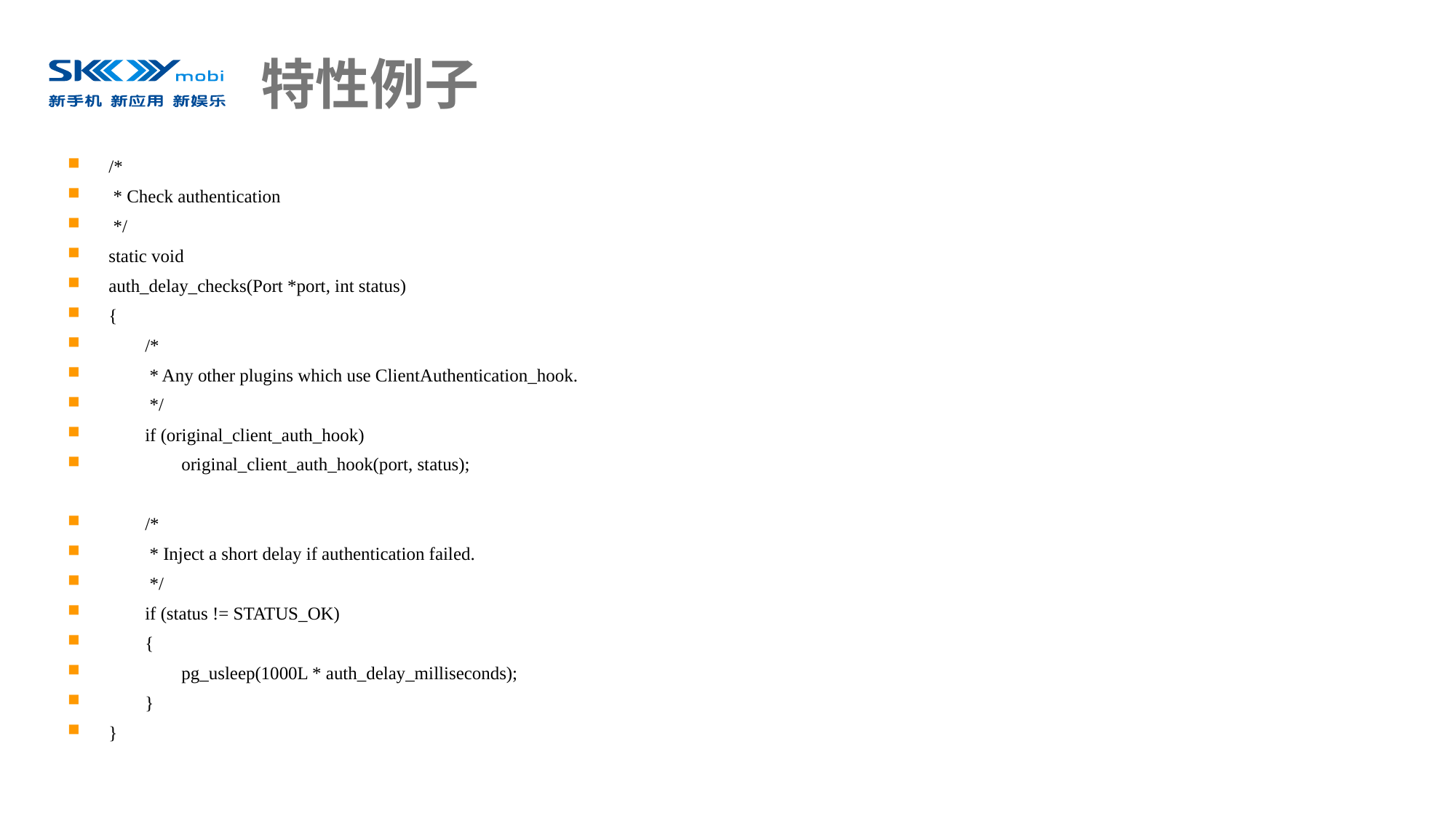

# 特性例子
/*
 * Check authentication
 */
static void
auth_delay_checks(Port *port, int status)
{
        /*
         * Any other plugins which use ClientAuthentication_hook.
         */
        if (original_client_auth_hook)
                original_client_auth_hook(port, status);

        /*
         * Inject a short delay if authentication failed.
         */
        if (status != STATUS_OK)
        {
                pg_usleep(1000L * auth_delay_milliseconds);
        }
}